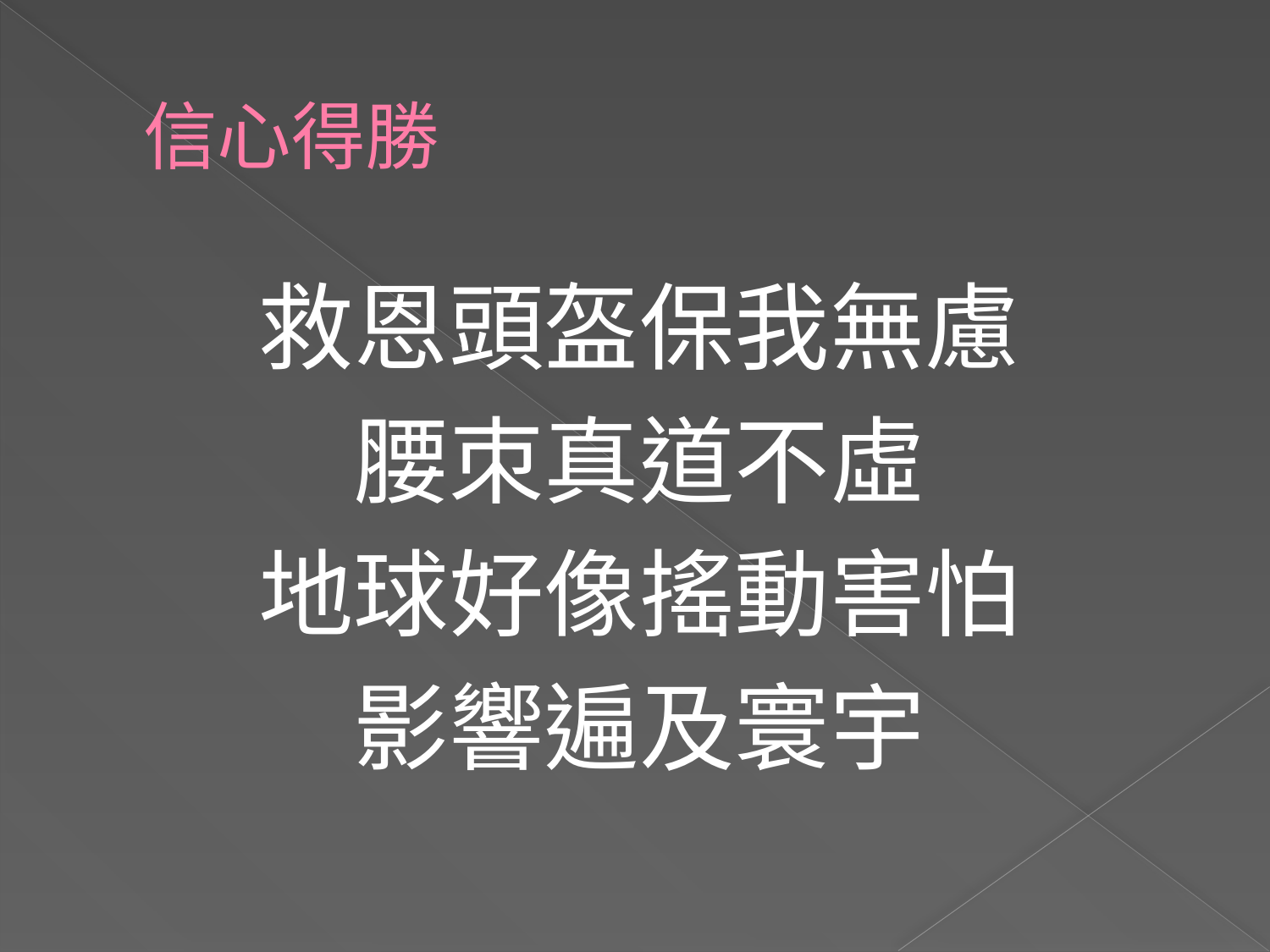

# 信心得勝
救恩頭盔保我無慮
腰朿真道不虛
地球好像搖動害怕
影響遍及寰宇